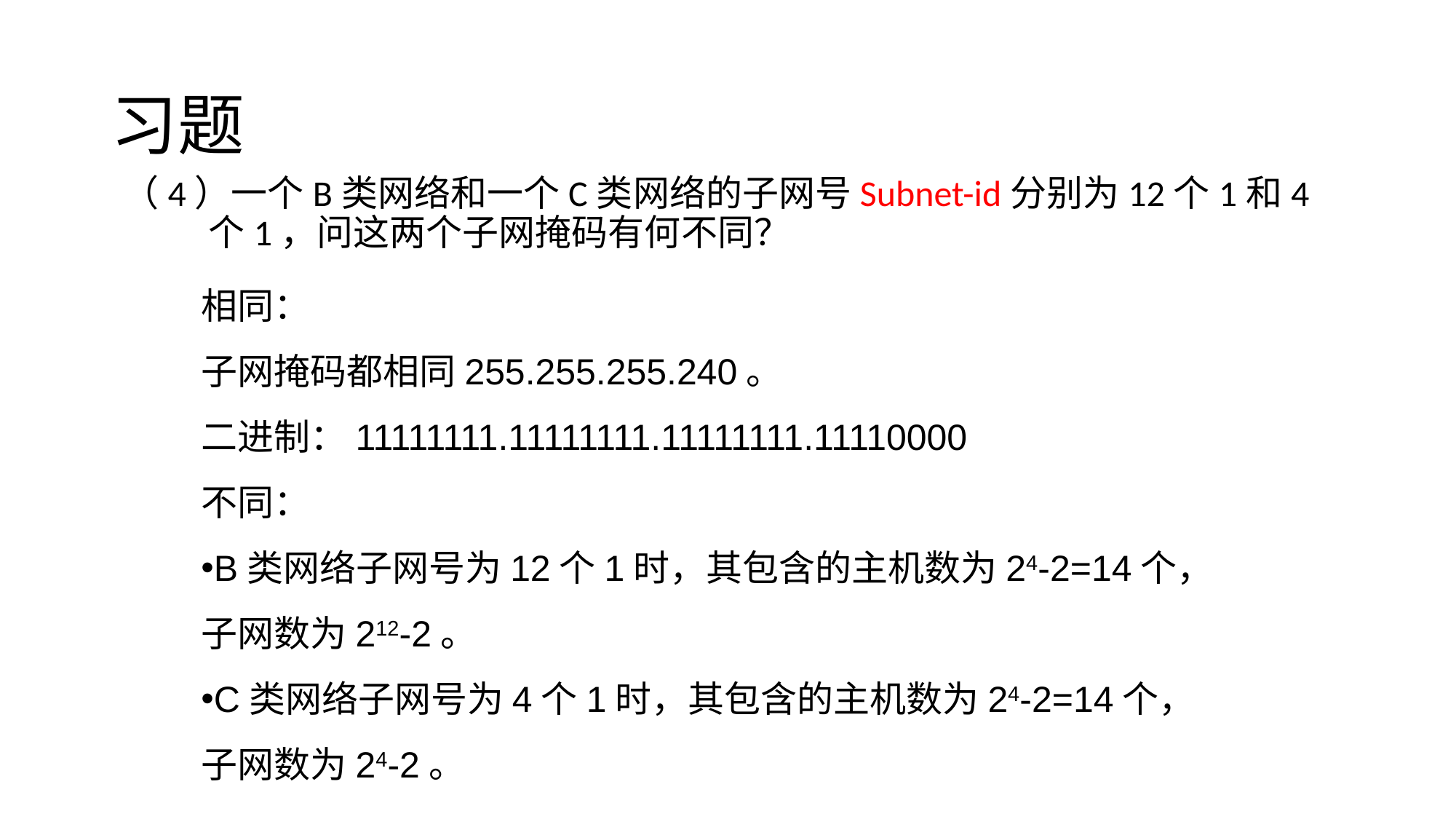

# 习题
（4）一个B类网络和一个C类网络的子网号Subnet-id分别为12个1和4个1，问这两个子网掩码有何不同？

相同：
子网掩码都相同255.255.255.240。
二进制：11111111.11111111.11111111.11110000
不同：
B类网络子网号为12个1时，其包含的主机数为24-2=14个，子网数为212-2。
C类网络子网号为4个1时，其包含的主机数为24-2=14个，子网数为24-2。